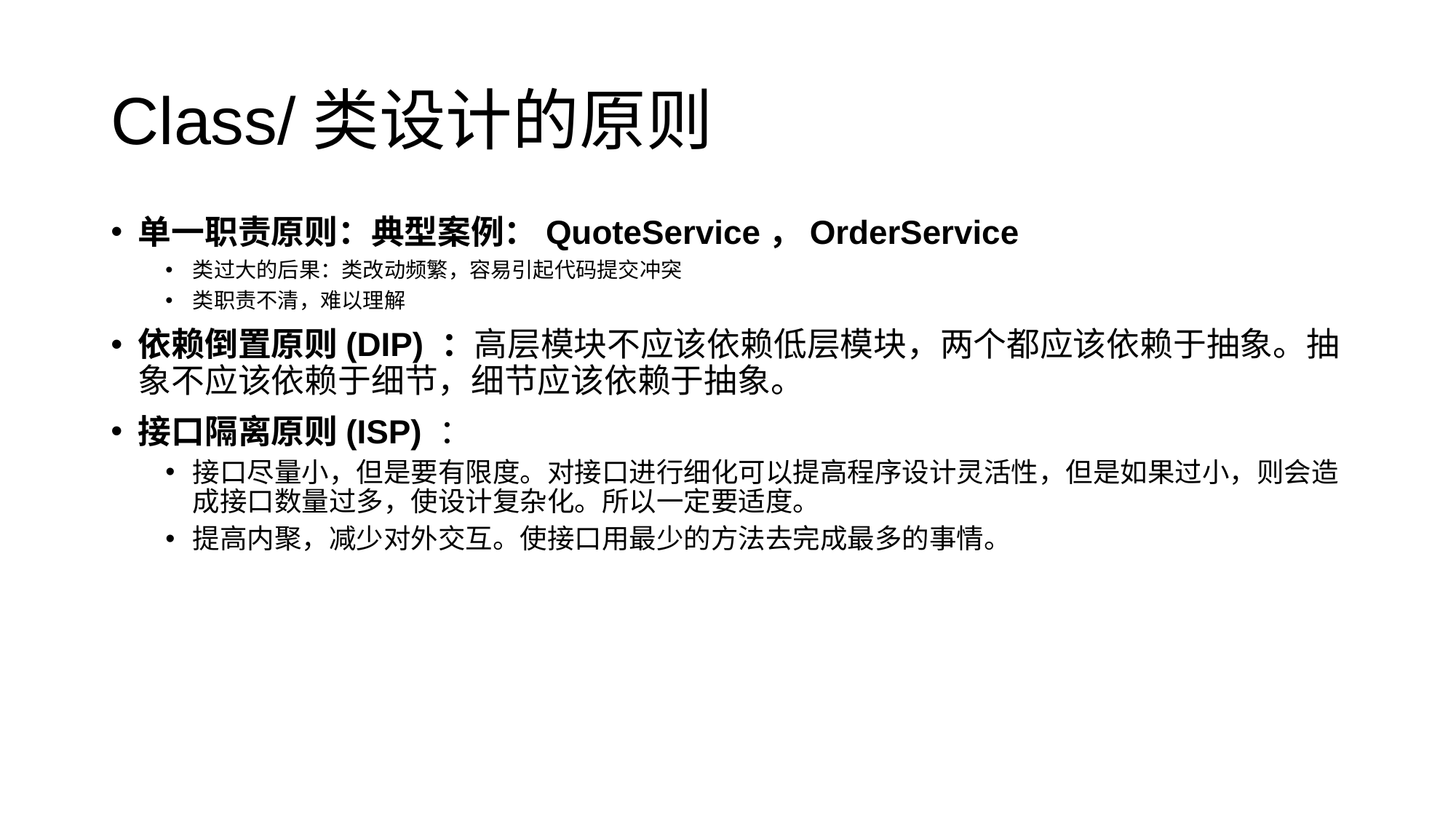

# Class/类设计的原则
单一职责原则：典型案例：QuoteService，OrderService
类过大的后果：类改动频繁，容易引起代码提交冲突
类职责不清，难以理解
依赖倒置原则(DIP) ：高层模块不应该依赖低层模块，两个都应该依赖于抽象。抽象不应该依赖于细节，细节应该依赖于抽象。
接口隔离原则(ISP) ：
接口尽量小，但是要有限度。对接口进行细化可以提高程序设计灵活性，但是如果过小，则会造成接口数量过多，使设计复杂化。所以一定要适度。
提高内聚，减少对外交互。使接口用最少的方法去完成最多的事情。